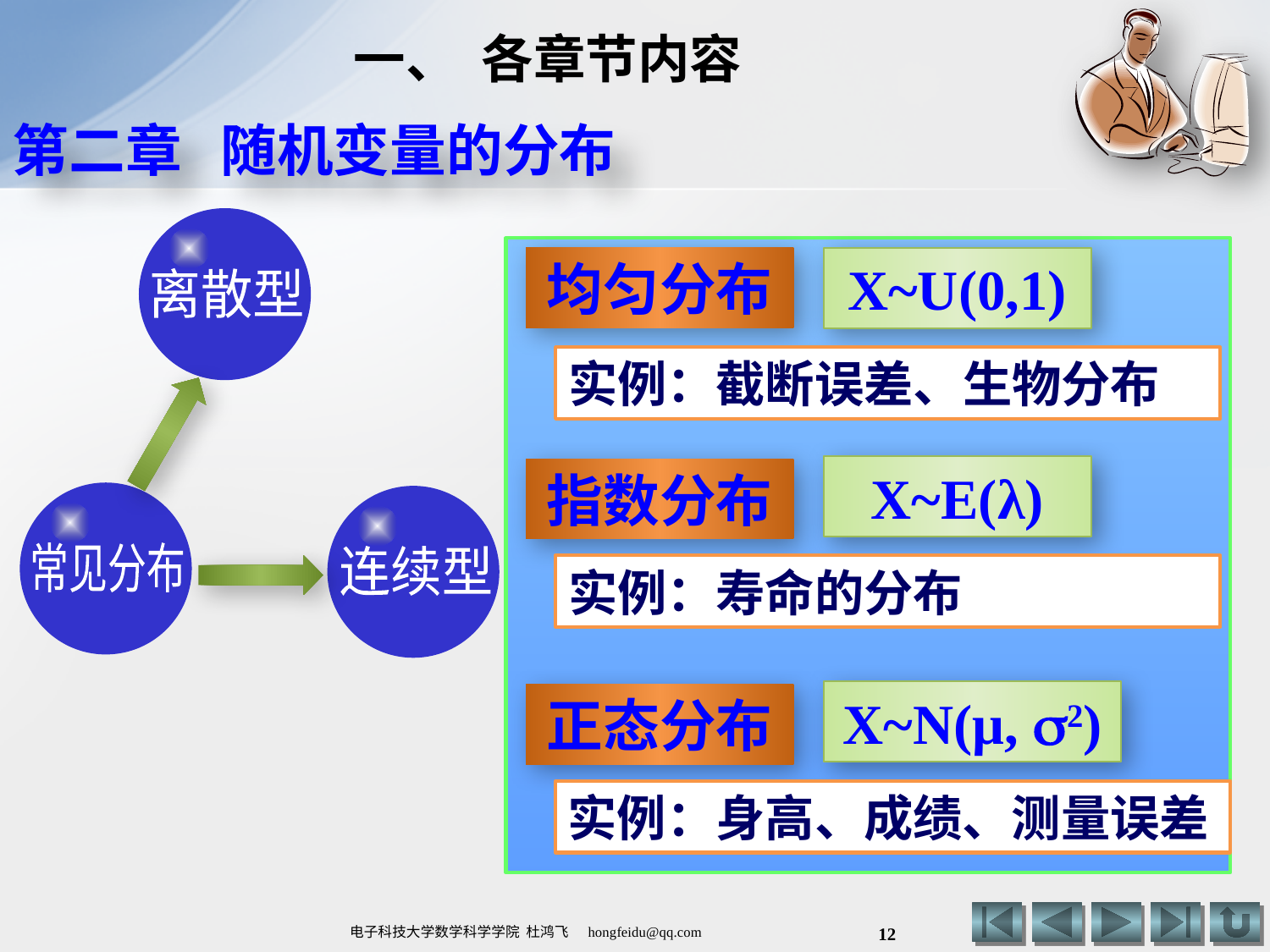

# 一、  各章节内容
第二章   随机变量的分布

均匀分布
X~U(0,1)
离散型
实例：截断误差、生物分布

X~E(λ)
指数分布

常见分布
连续型

实例：寿命的分布
X~N(μ, σ2)
正态分布
实例：身高、成绩、测量误差
12